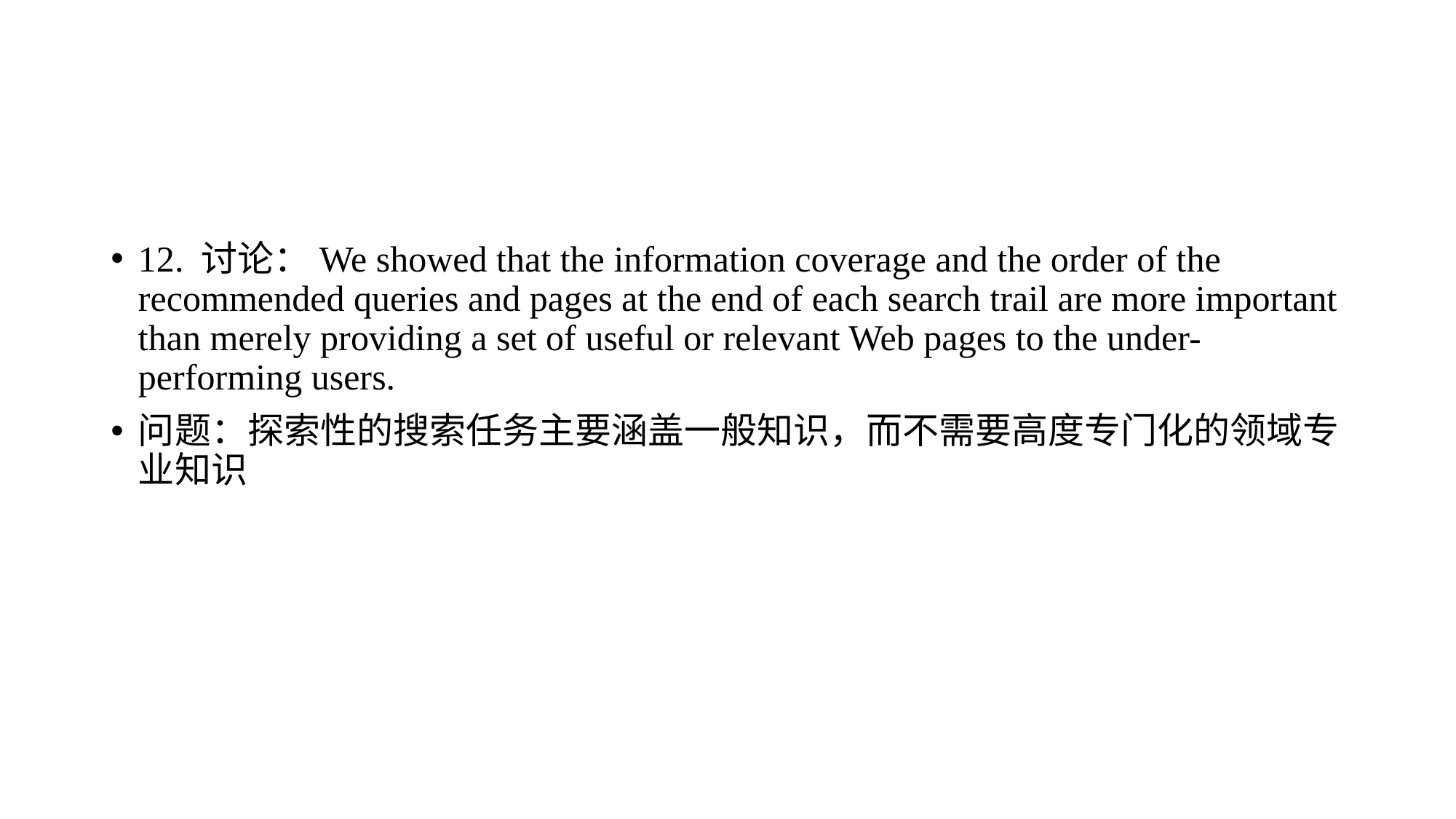

12. 讨论：We showed that the information coverage and the order of the recommended queries and pages at the end of each search trail are more important than merely providing a set of useful or relevant Web pages to the under-performing users.
问题：探索性的搜索任务主要涵盖一般知识，而不需要高度专门化的领域专业知识